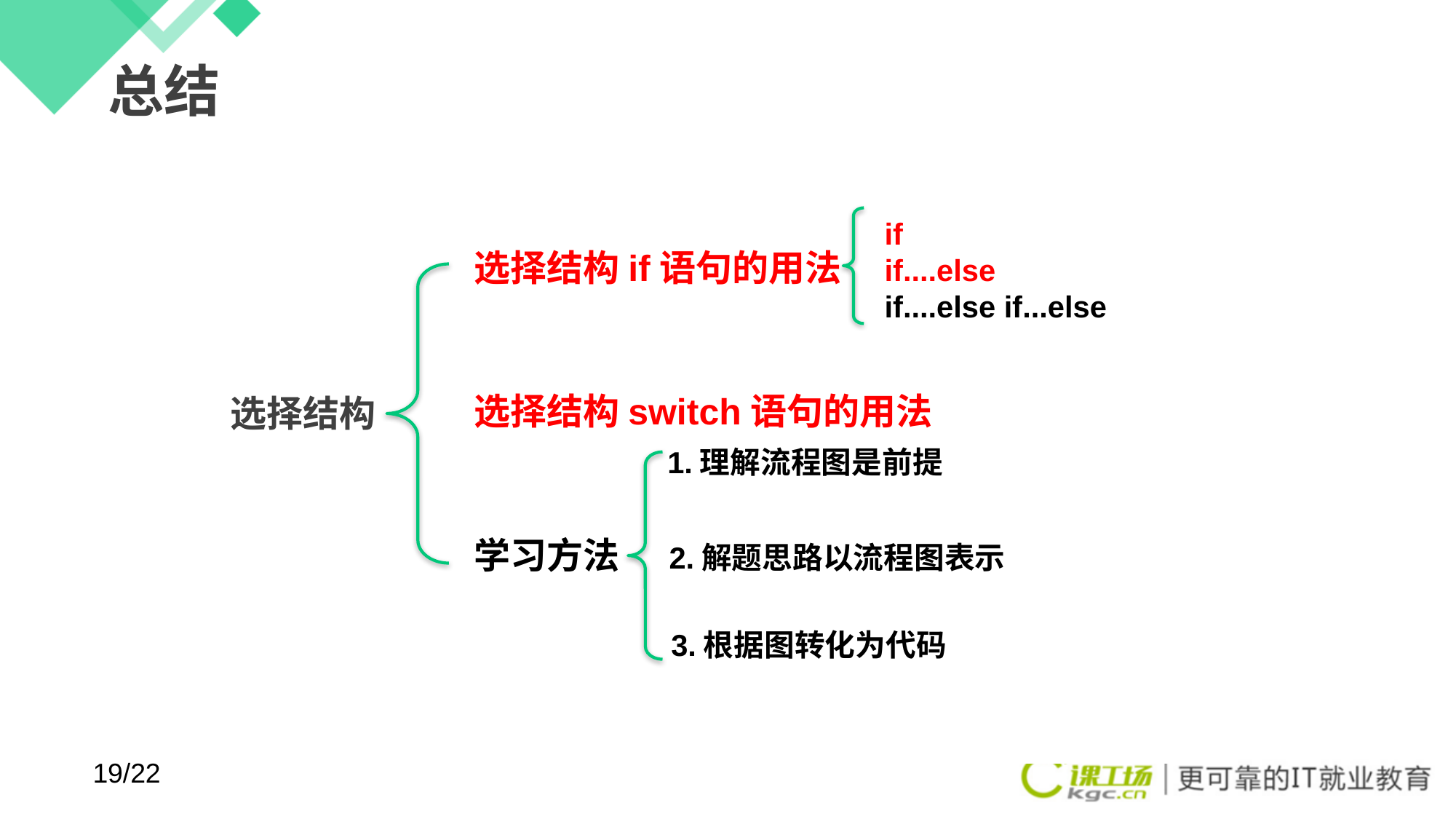

# 总结

if
if....else
if....else if...else

选择结构if语句的用法

选择结构switch语句的用法
                   1.理解流程图是前提

学习方法     2.解题思路以流程图表示

              3.根据图转化为代码

选择结构